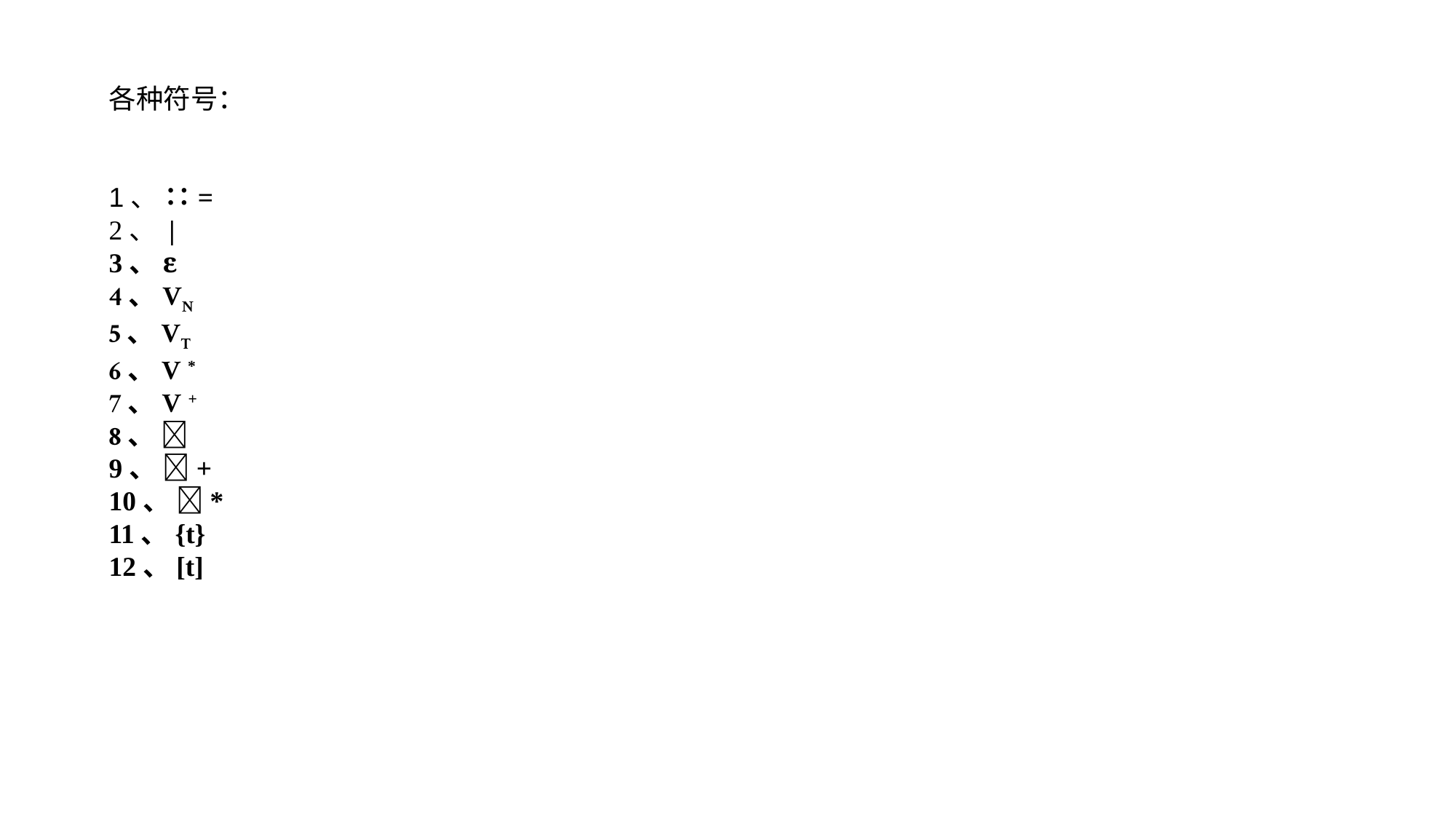

各种符号：

1、 ∷=
2、 |
3、ε
4、VN
5、VT
6、V *
7、V +
8、 ⇒
9、 ⇒+
10、 ⇒*
11、{t}
12、[t]